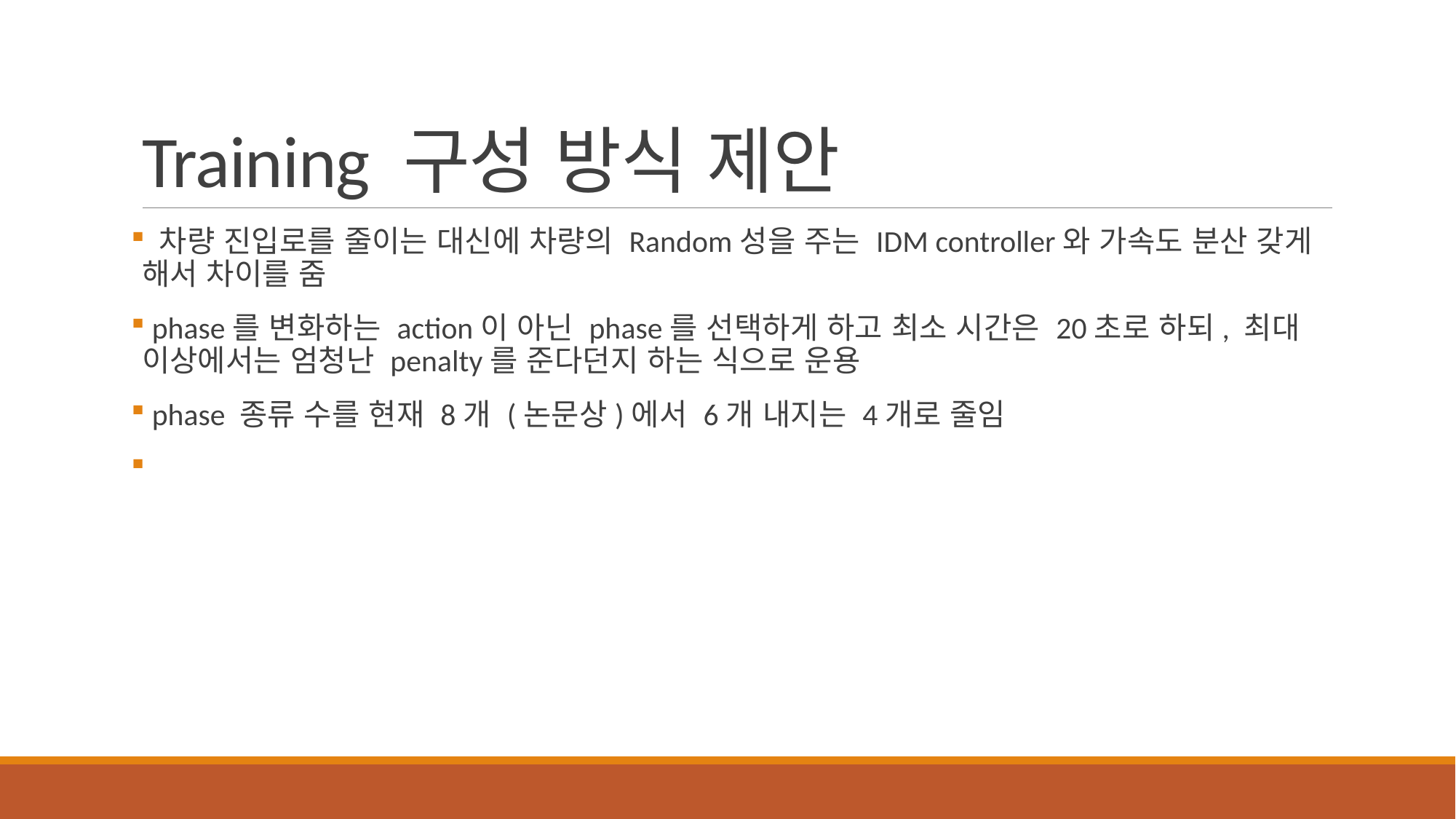

# Training 구성 방식 제안
 차량 진입로를 줄이는 대신에 차량의 Random성을 주는 IDM controller와 가속도 분산 갖게 해서 차이를 줌
 phase를 변화하는 action이 아닌 phase를 선택하게 하고 최소 시간은 20초로 하되, 최대 이상에서는 엄청난 penalty를 준다던지 하는 식으로 운용
 phase 종류 수를 현재 8개 (논문상)에서 6개 내지는 4개로 줄임